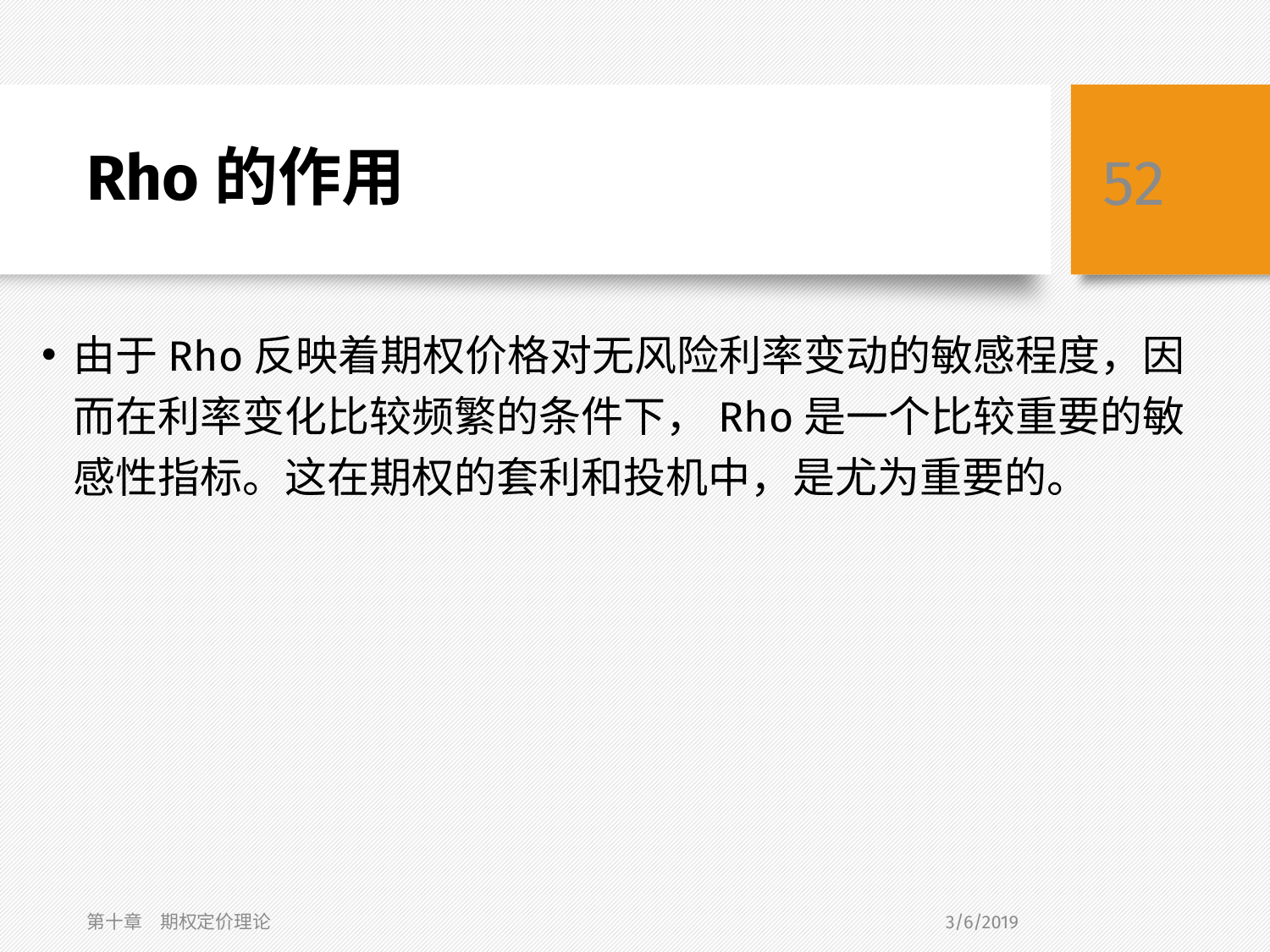

# Rho的作用
52
由于Rho反映着期权价格对无风险利率变动的敏感程度，因而在利率变化比较频繁的条件下，Rho是一个比较重要的敏感性指标。这在期权的套利和投机中，是尤为重要的。

3/6/2019
第十章　期权定价理论